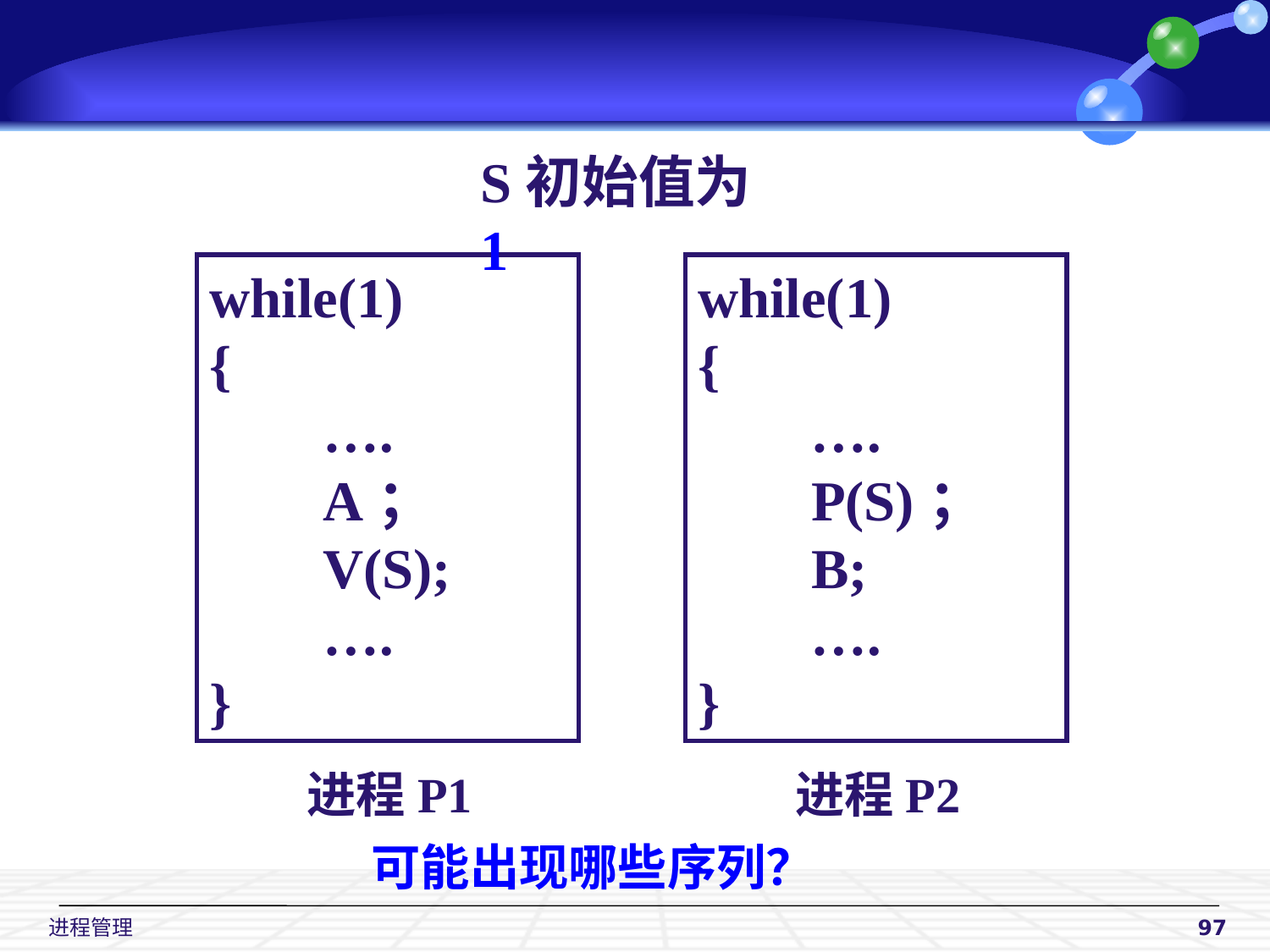

S初始值为1
while(1)
{
        ….
        A；
        V(S);
        ….
}
while(1)
{
        ….
        P(S)；
        B;
        ….
}
进程P1
进程P2
可能出现哪些序列？
   进程管理
97